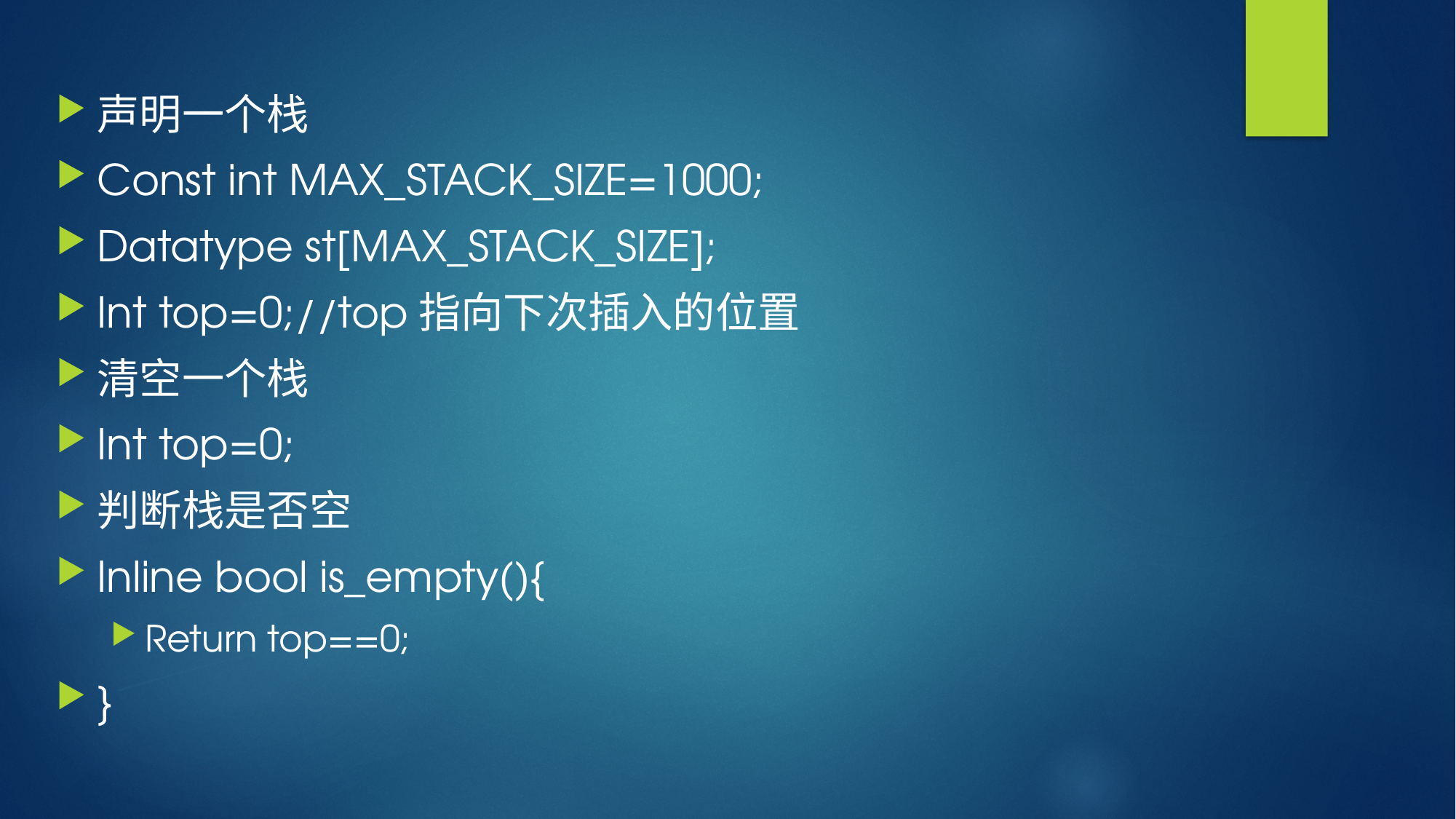

声明一个栈
Const int MAX_STACK_SIZE=1000;
Datatype st[MAX_STACK_SIZE];
Int top=0;//top指向下次插入的位置
清空一个栈
Int top=0;
判断栈是否空
Inline bool is_empty(){
Return top==0;
}